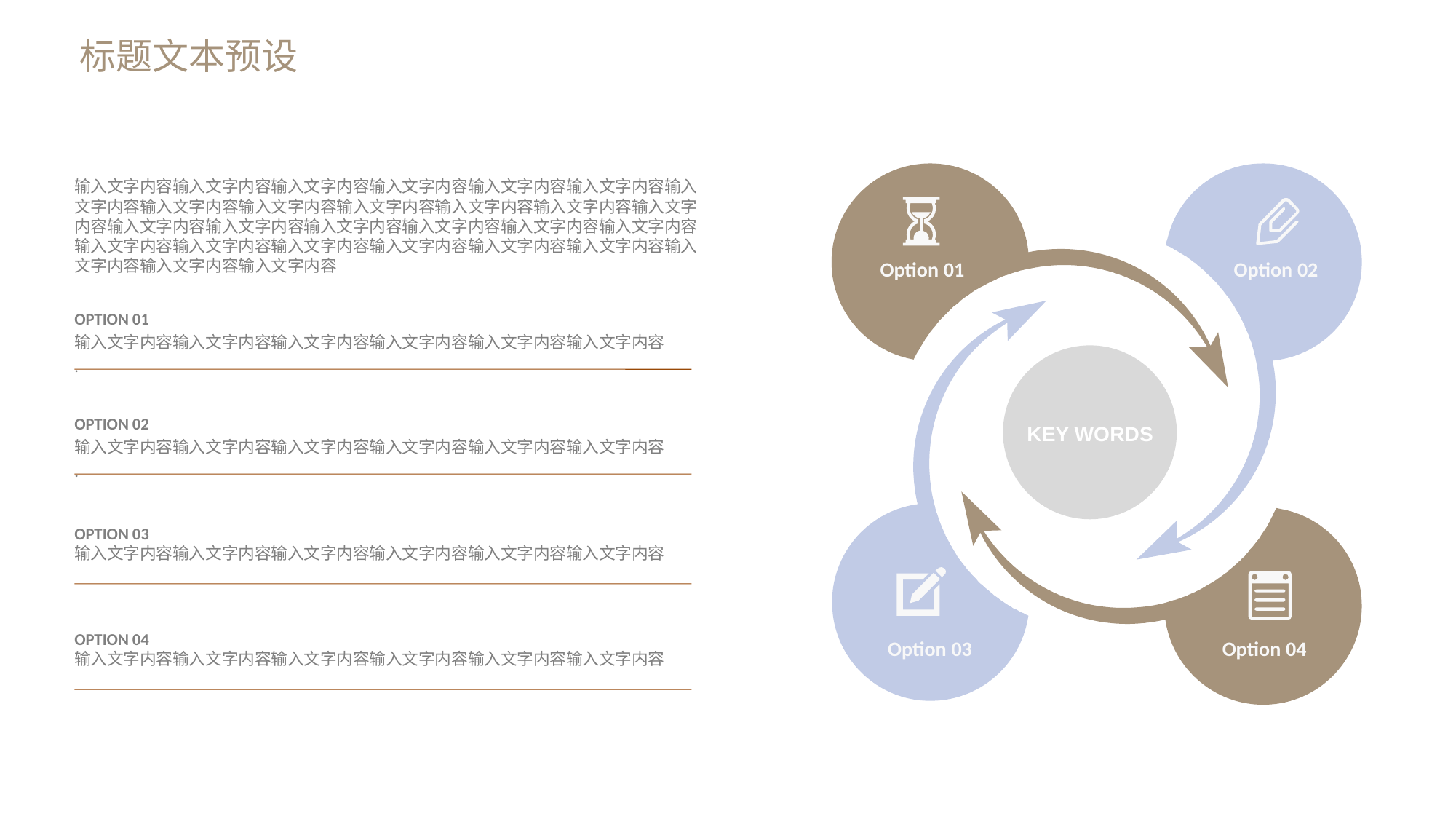

标题文本预设

输入文字内容输入文字内容输入文字内容输入文字内容输入文字内容输入文字内容输入文字内容输入文字内容输入文字内容输入文字内容输入文字内容输入文字内容输入文字内容输入文字内容输入文字内容输入文字内容输入文字内容输入文字内容输入文字内容输入文字内容输入文字内容输入文字内容输入文字内容输入文字内容输入文字内容输入文字内容输入文字内容输入文字内容

Option 01
Option 02

OPTION 01
输入文字内容输入文字内容输入文字内容输入文字内容输入文字内容输入文字内容
.

OPTION 02
输入文字内容输入文字内容输入文字内容输入文字内容输入文字内容输入文字内容
.
KEY WORDS

OPTION 03
输入文字内容输入文字内容输入文字内容输入文字内容输入文字内容输入文字内容

OPTION 04
输入文字内容输入文字内容输入文字内容输入文字内容输入文字内容输入文字内容
Option 03
Option 04